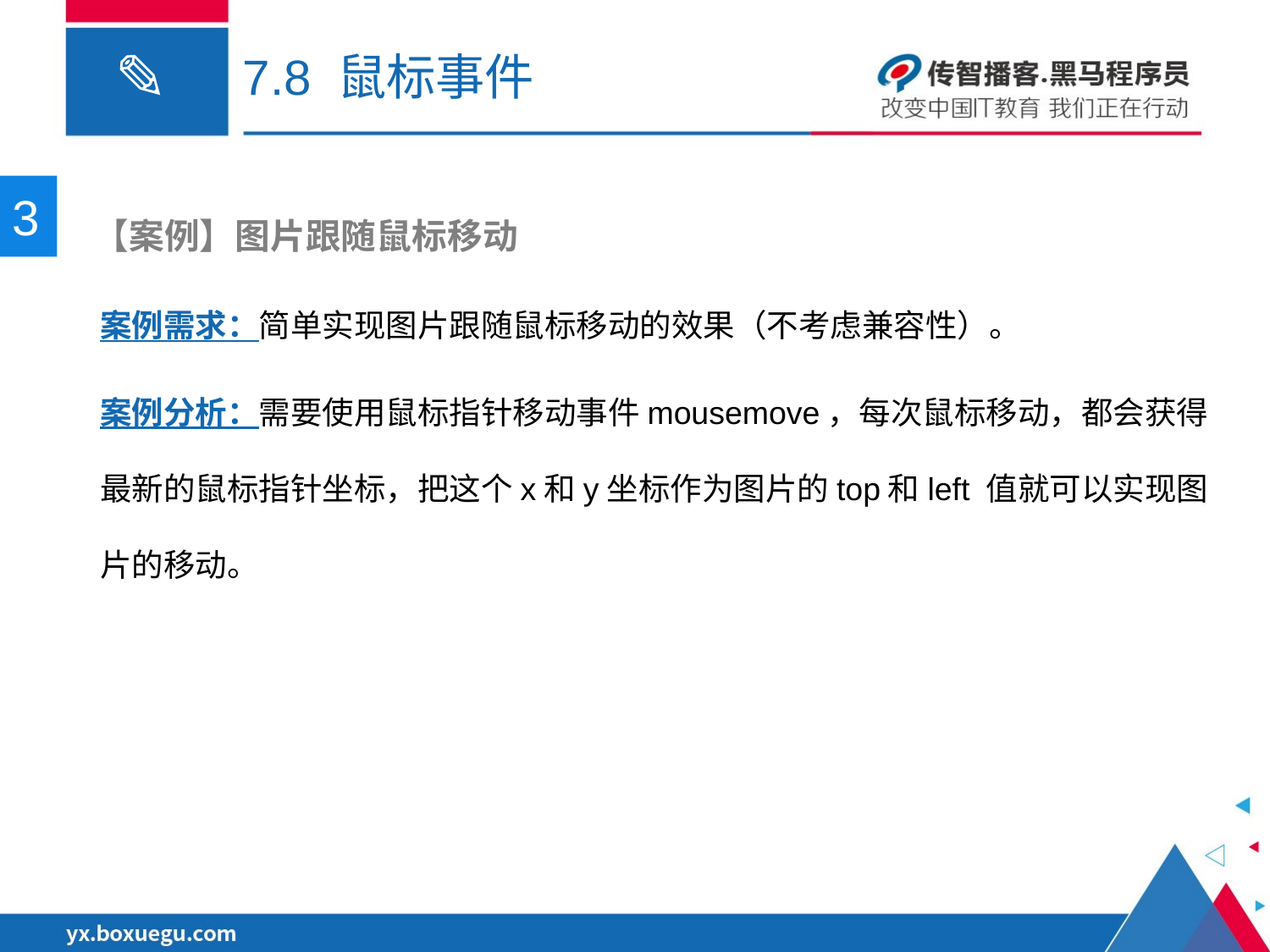

# 7.8 鼠标事件

3
  【案例】图片跟随鼠标移动
案例需求：简单实现图片跟随鼠标移动的效果（不考虑兼容性）。
案例分析：需要使用鼠标指针移动事件mousemove，每次鼠标移动，都会获得最新的鼠标指针坐标，把这个x和y坐标作为图片的top和left 值就可以实现图片的移动。